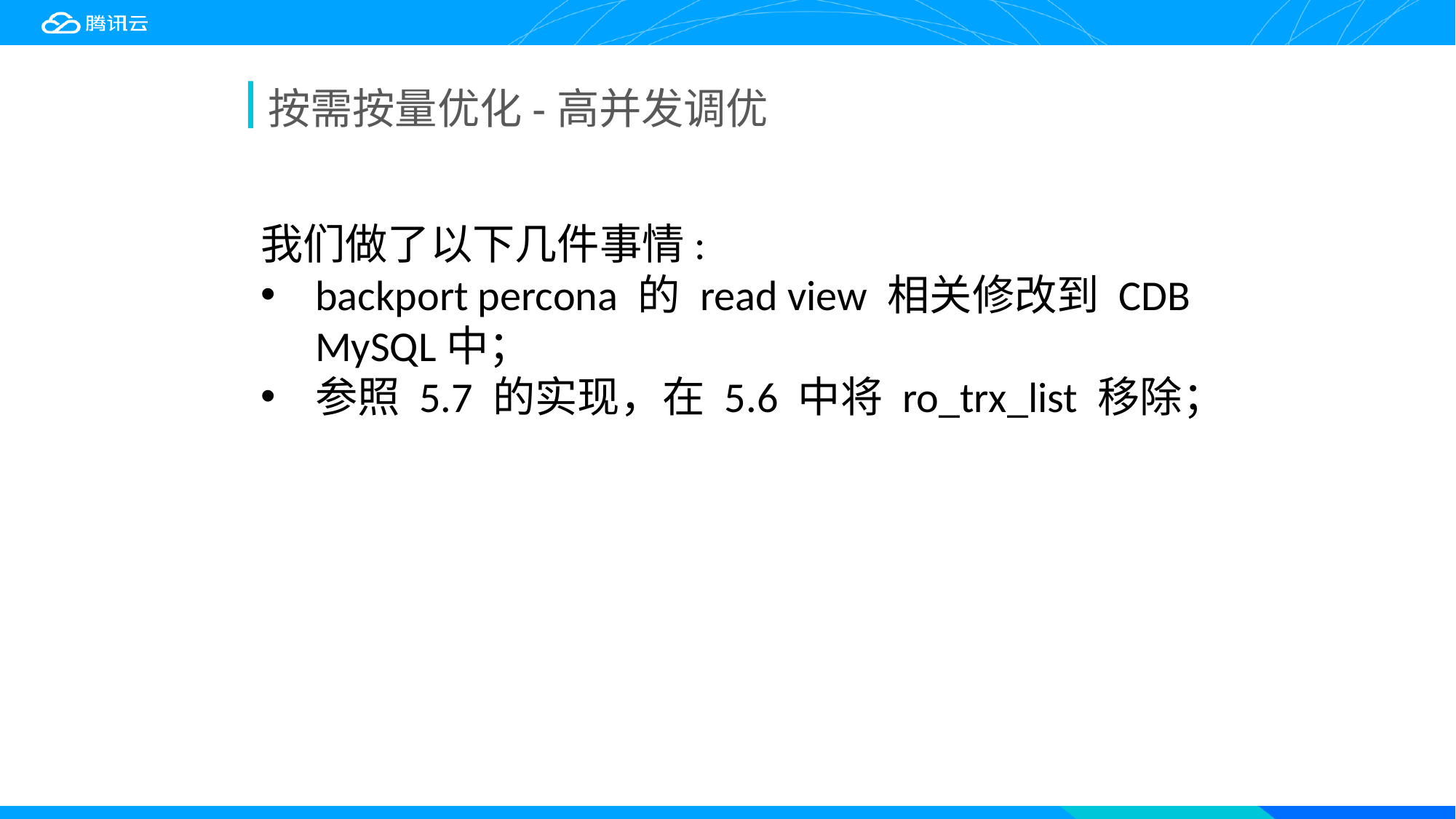

按需按量优化-高并发调优

我们做了以下几件事情:
backport percona 的 read view 相关修改到 CDB MySQL中；
参照 5.7 的实现，在 5.6 中将 ro_trx_list 移除；